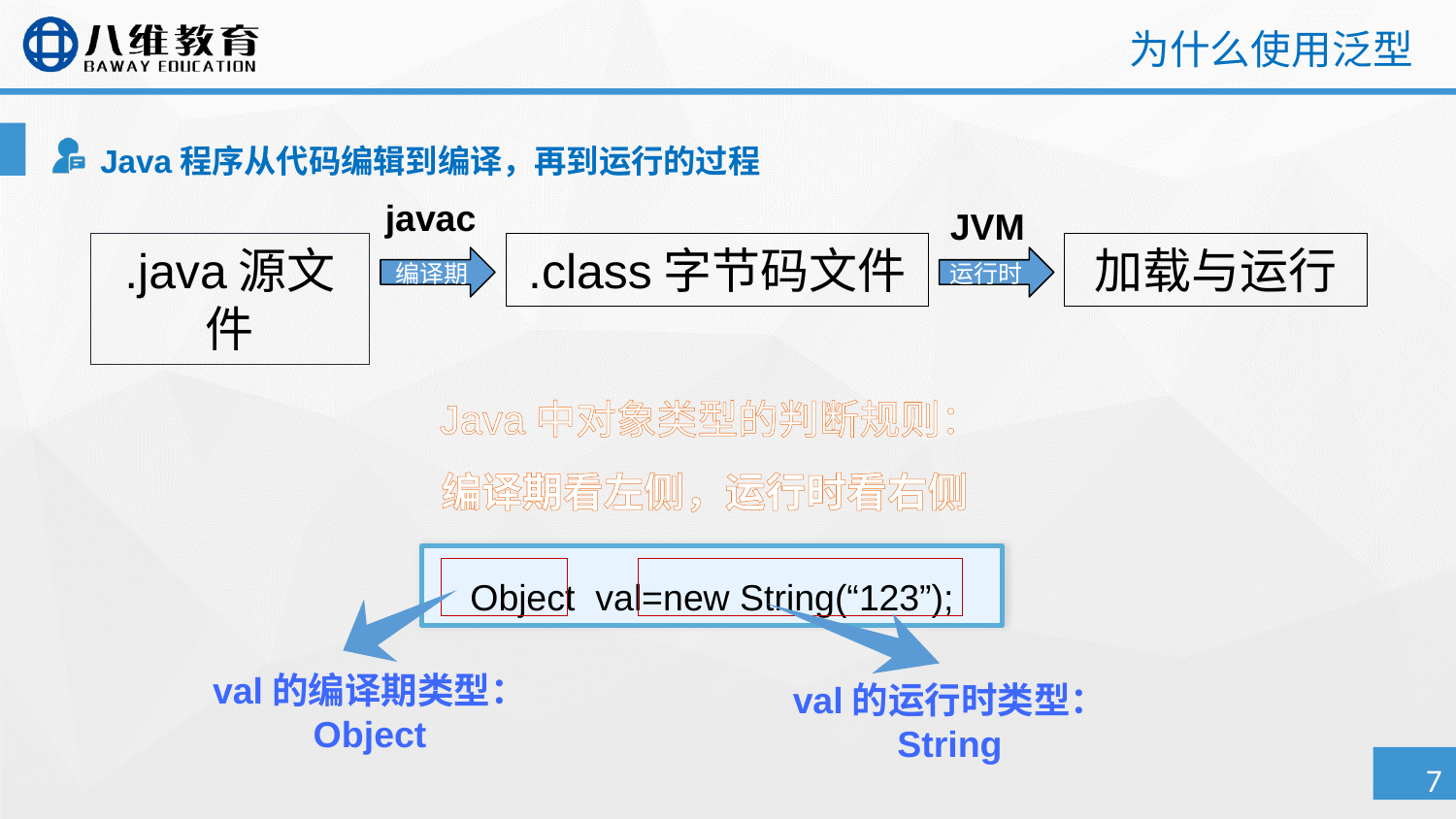

# 为什么使用泛型
Java程序从代码编辑到编译，再到运行的过程
javac

编译期
JVM

运行时
.java源文件
.class字节码文件
加载与运行
 Java中对象类型的判断规则：
编译期看左侧，运行时看右侧
Object  val=new String(“123”);

val的编译期类型：
Object

val的运行时类型：
String